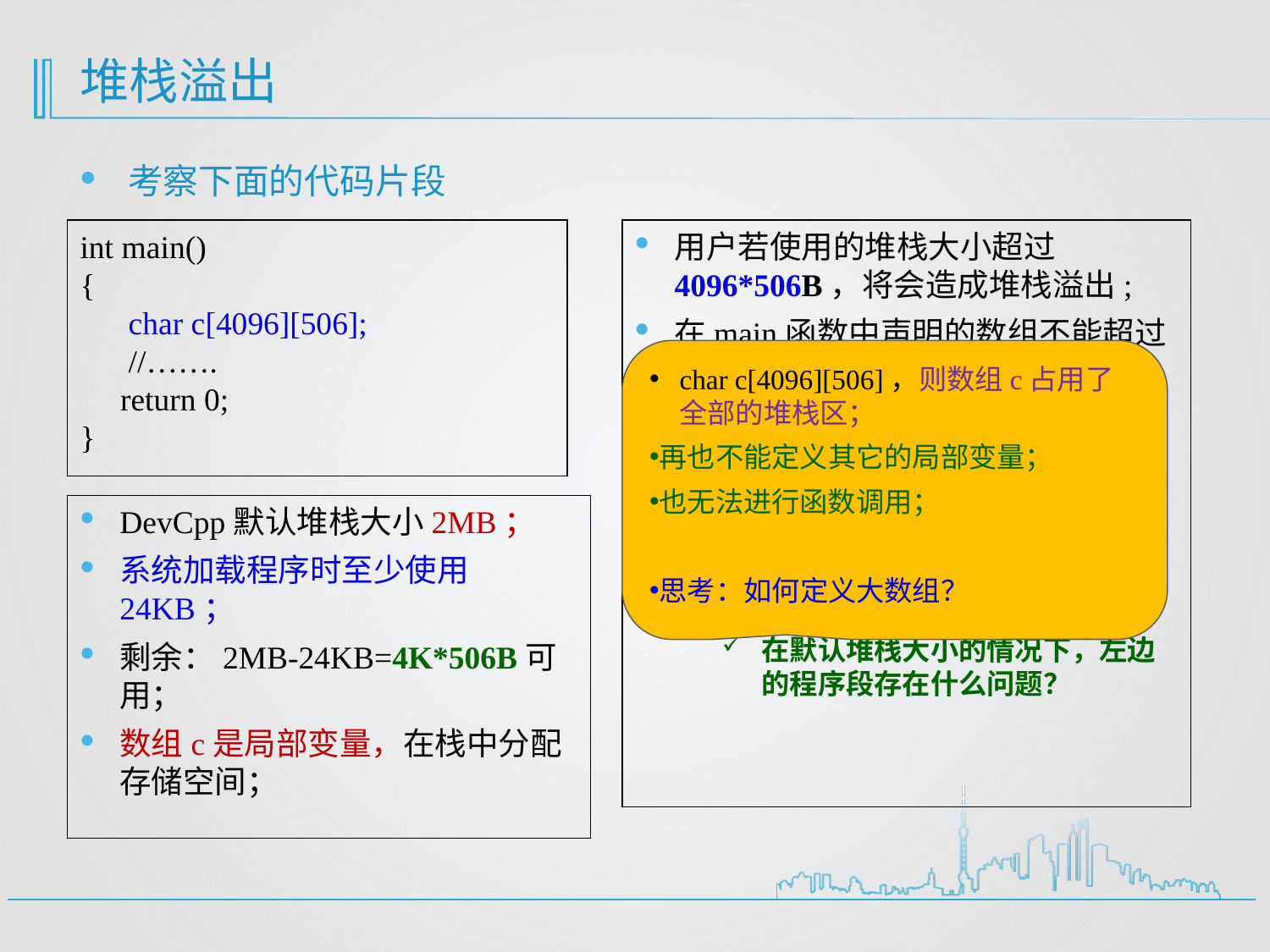

# 堆栈溢出
考察下面的代码片段
int main()
{
      char c[4096][506];
      //…….
     return 0;
}

用户若使用的堆栈大小超过4096*506B，将会造成堆栈溢出;
在main函数中声明的数组不能超过
char c[4096][506]，或
short a[2048][1018]，或
int a[1024][1018]，或
 float a[1024][1018]；
以此类推；
 思考
在默认堆栈大小的情况下，左边的程序段存在什么问题？

char c[4096][506]，则数组c占用了全部的堆栈区；
再也不能定义其它的局部变量；
也无法进行函数调用；

思考：如何定义大数组？
DevCpp默认堆栈大小2MB；
系统加载程序时至少使用24KB；
剩余：2MB-24KB=4K*506B可用；
数组c是局部变量，在栈中分配存储空间；